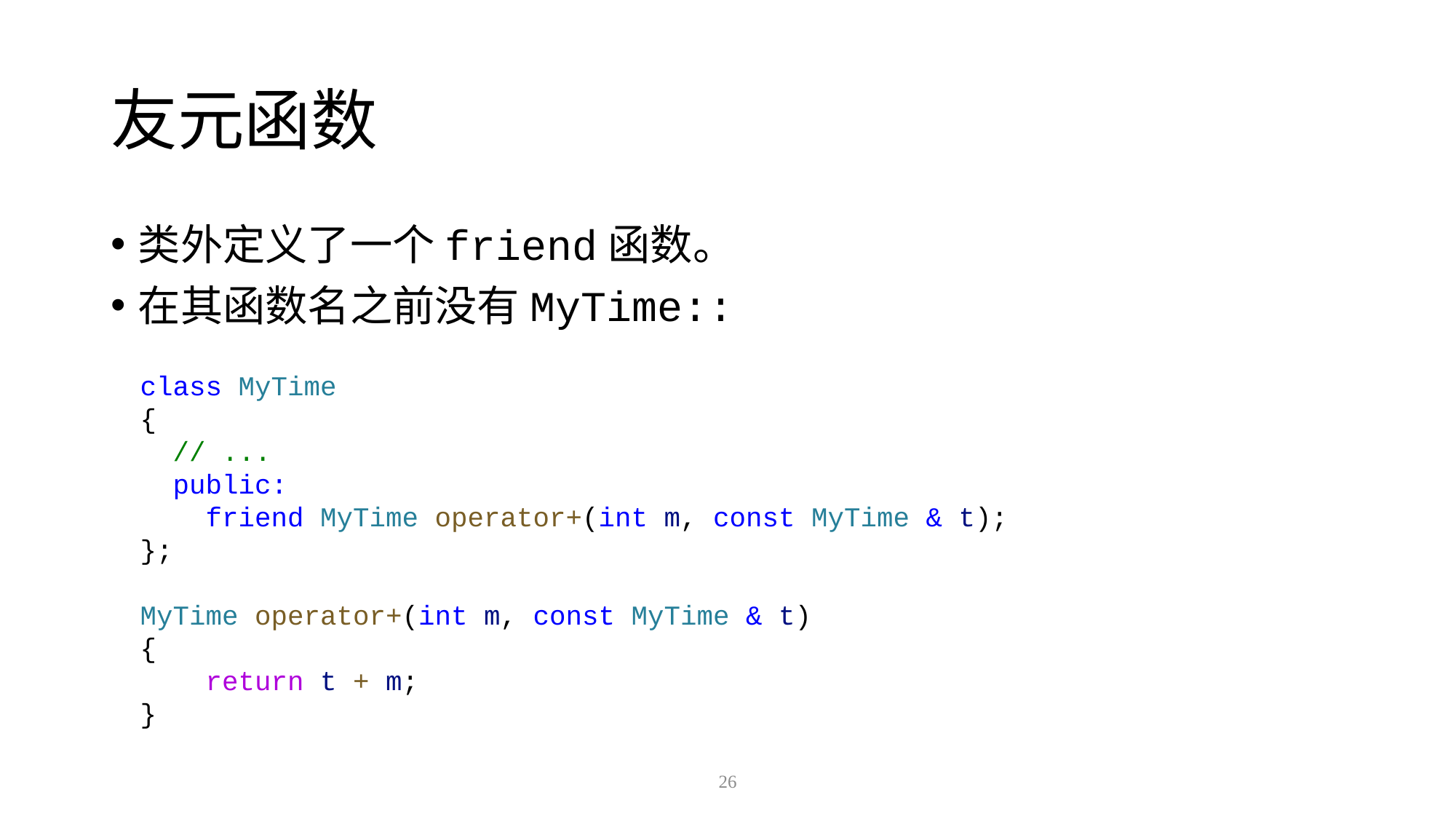

# 友元函数
类外定义了一个friend函数。
在其函数名之前没有MyTime::
class MyTime
{
  // ...
  public:
    friend MyTime operator+(int m, const MyTime & t);
};

MyTime operator+(int m, const MyTime & t)
{
    return t + m;
}
26